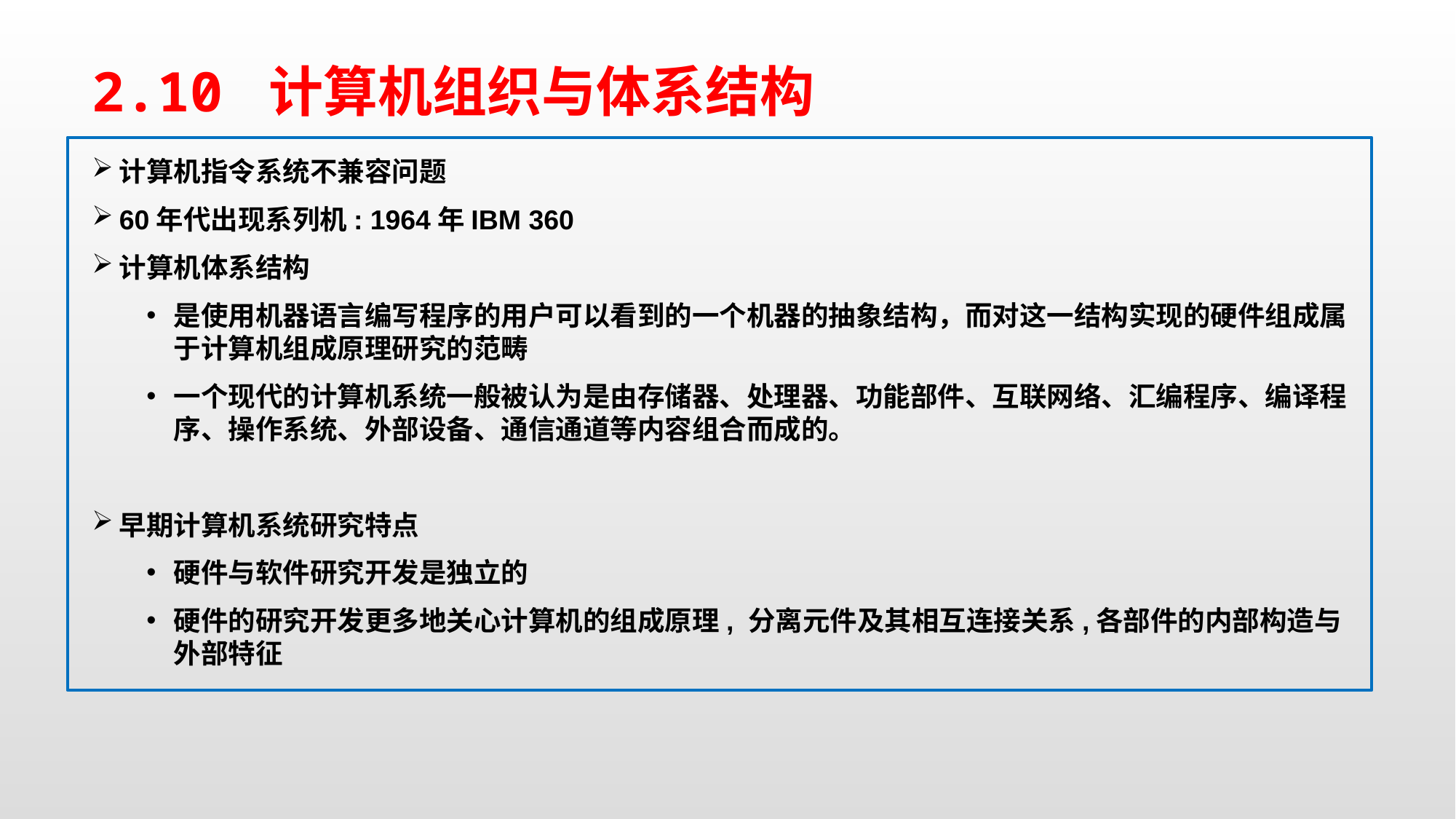

# 2.10 计算机组织与体系结构

计算机指令系统不兼容问题
60年代出现系列机: 1964年IBM 360
计算机体系结构
是使用机器语言编写程序的用户可以看到的一个机器的抽象结构，而对这一结构实现的硬件组成属于计算机组成原理研究的范畴
一个现代的计算机系统一般被认为是由存储器、处理器、功能部件、互联网络、汇编程序、编译程序、操作系统、外部设备、通信通道等内容组合而成的。

早期计算机系统研究特点
硬件与软件研究开发是独立的
硬件的研究开发更多地关心计算机的组成原理, 分离元件及其相互连接关系,各部件的内部构造与外部特征

55